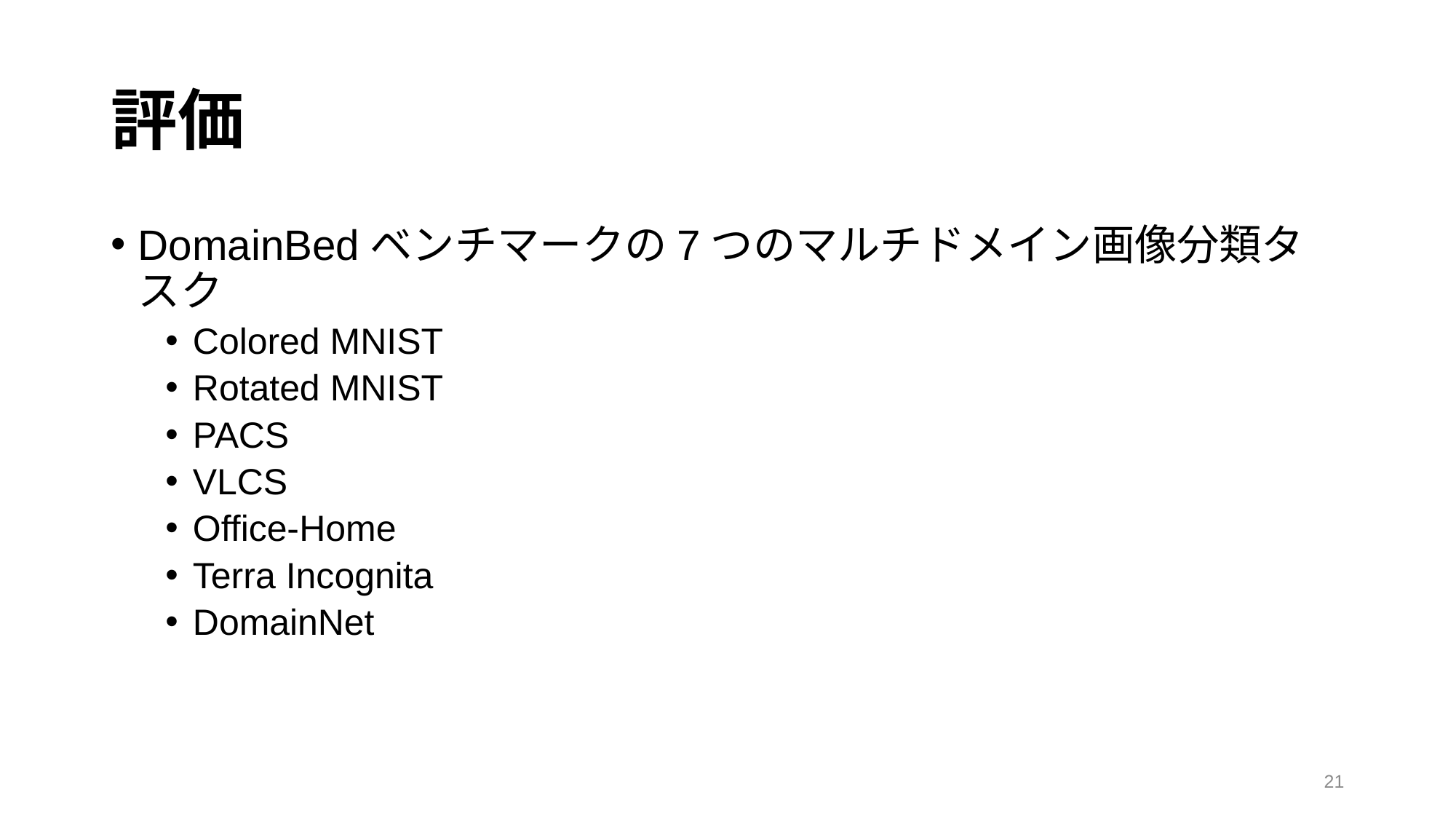

# 評価
DomainBedベンチマークの7つのマルチドメイン画像分類タスク
Colored MNIST
Rotated MNIST
PACS
VLCS
Office-Home
Terra Incognita
DomainNet
21